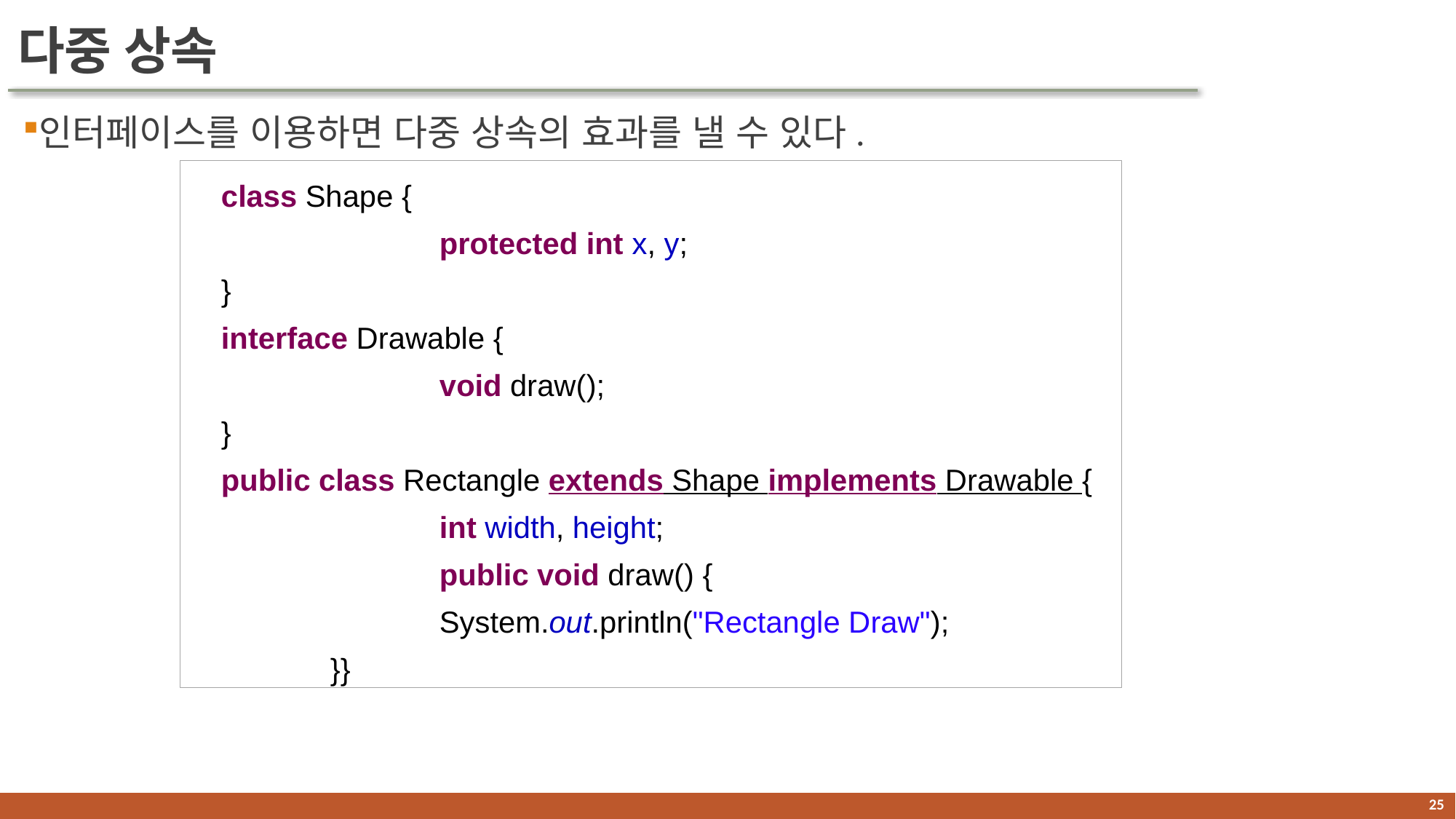

# 다중 상속
인터페이스를 이용하면 다중 상속의 효과를 낼 수 있다.
class Shape {
		protected int x, y;
}
interface Drawable {
		void draw();
}
public class Rectangle extends Shape implements Drawable {
		int width, height;
		public void draw() {
		System.out.println("Rectangle Draw");
	}}
25